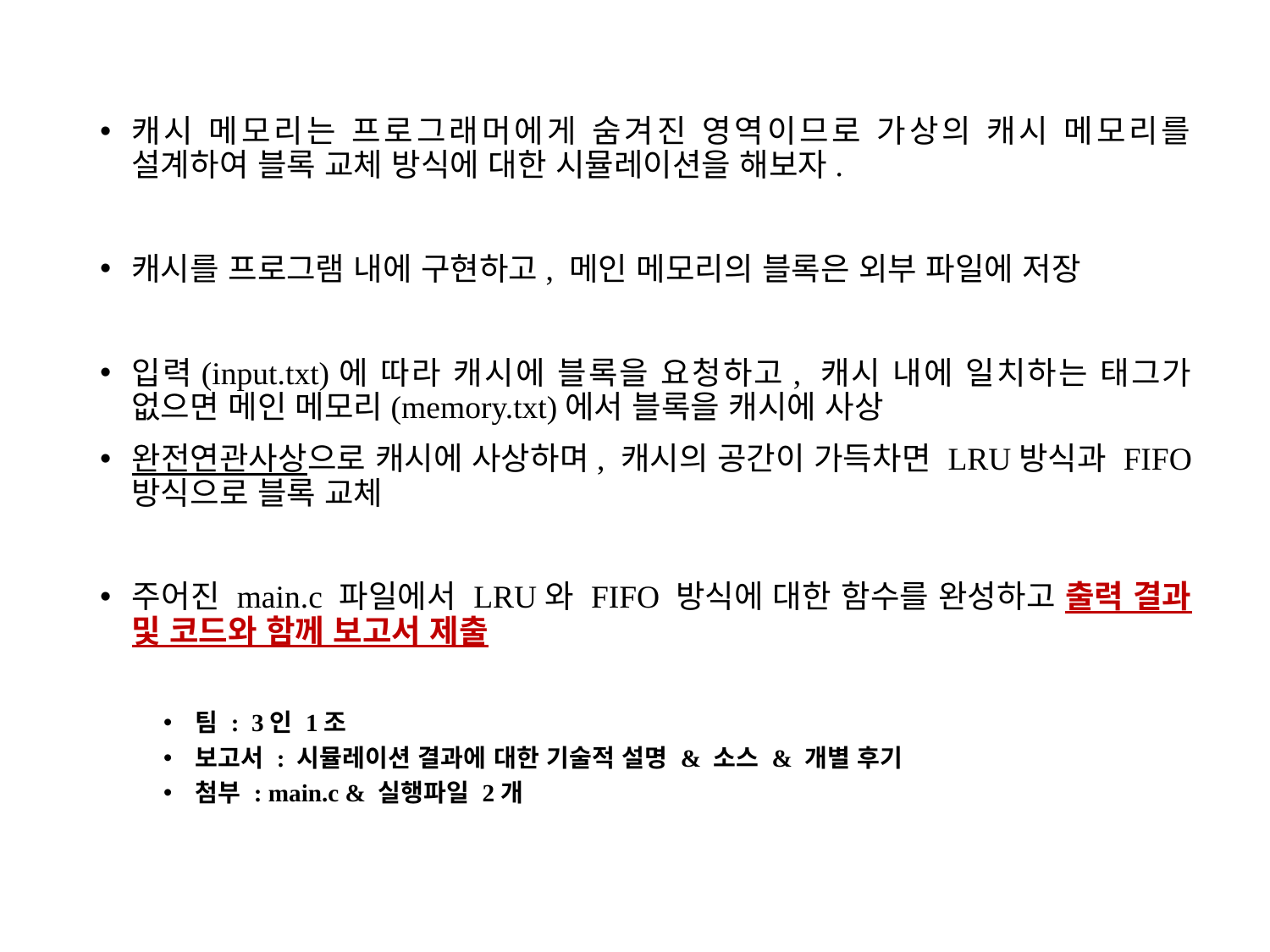

캐시 메모리는 프로그래머에게 숨겨진 영역이므로 가상의 캐시 메모리를 설계하여 블록 교체 방식에 대한 시뮬레이션을 해보자.

캐시를 프로그램 내에 구현하고, 메인 메모리의 블록은 외부 파일에 저장

입력(input.txt)에 따라 캐시에 블록을 요청하고, 캐시 내에 일치하는 태그가 없으면 메인 메모리(memory.txt)에서 블록을 캐시에 사상
완전연관사상으로 캐시에 사상하며, 캐시의 공간이 가득차면 LRU방식과 FIFO 방식으로 블록 교체

주어진 main.c 파일에서 LRU와 FIFO 방식에 대한 함수를 완성하고 출력 결과 및 코드와 함께 보고서 제출

팀 :  3인 1조
보고서 : 시뮬레이션 결과에 대한 기술적 설명 & 소스 & 개별 후기
첨부 : main.c & 실행파일 2개